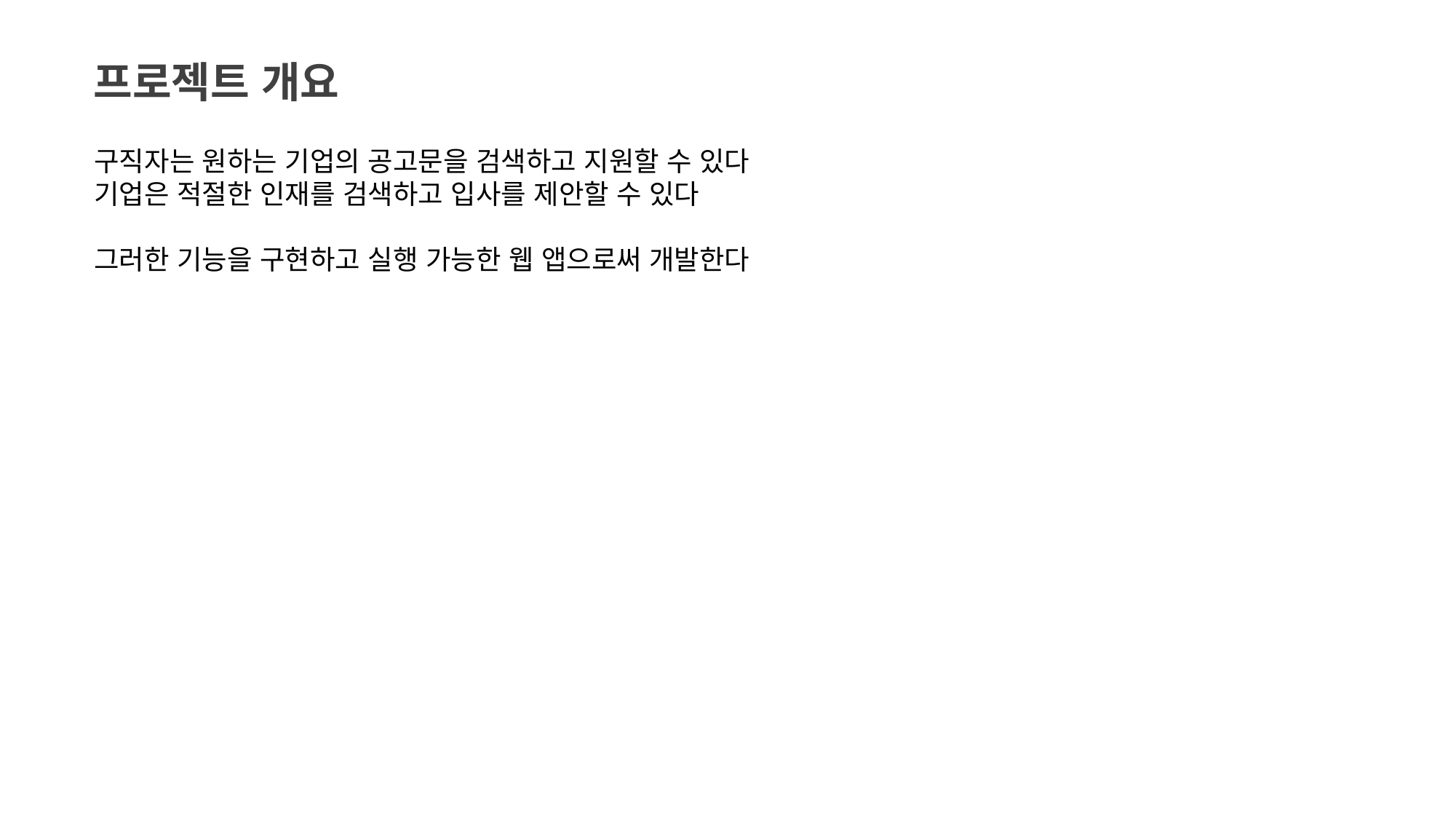

프로젝트 개요
구직자는 원하는 기업의 공고문을 검색하고 지원할 수 있다
기업은 적절한 인재를 검색하고 입사를 제안할 수 있다

그러한 기능을 구현하고 실행 가능한 웹 앱으로써 개발한다